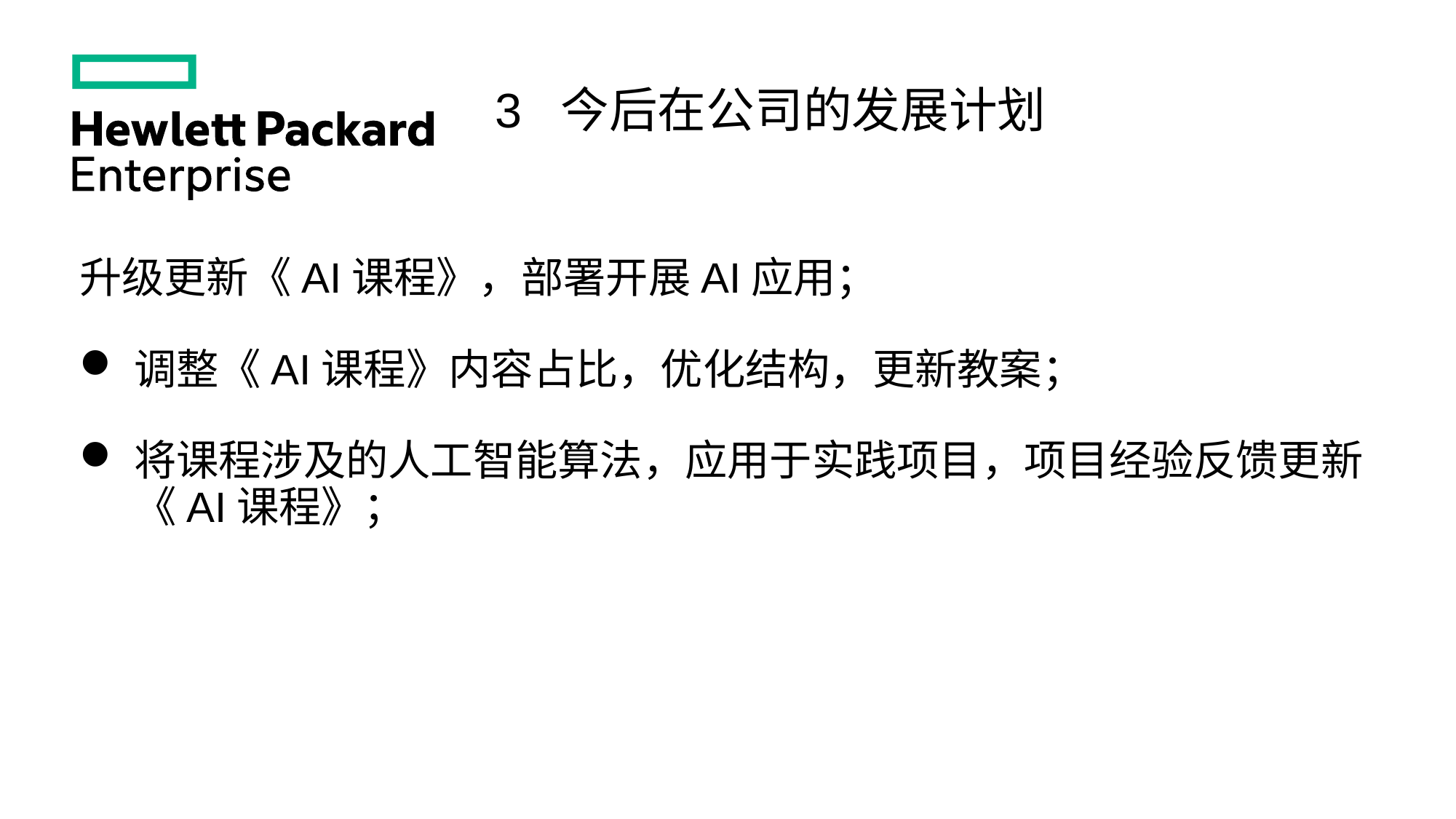

3  今后在公司的发展计划
升级更新《AI课程》，部署开展AI应用；

调整《AI课程》内容占比，优化结构，更新教案；

将课程涉及的人工智能算法，应用于实践项目，项目经验反馈更新《AI课程》；
10